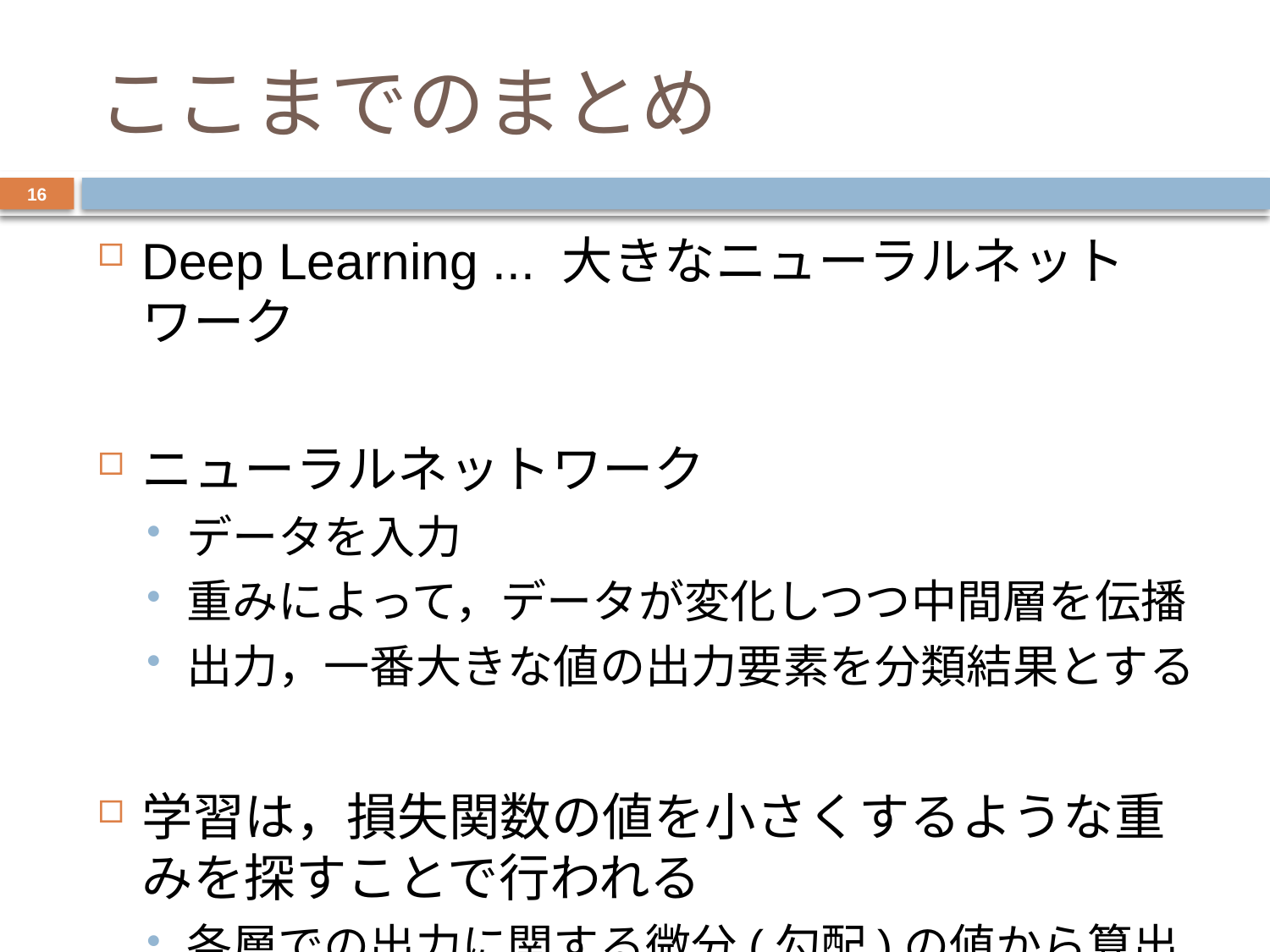

# ここまでのまとめ
16
Deep Learning ... 大きなニューラルネットワーク

ニューラルネットワーク
データを入力
重みによって，データが変化しつつ中間層を伝播
出力，一番大きな値の出力要素を分類結果とする

学習は，損失関数の値を小さくするような重みを探すことで行われる
各層での出力に関する微分(勾配)の値から算出